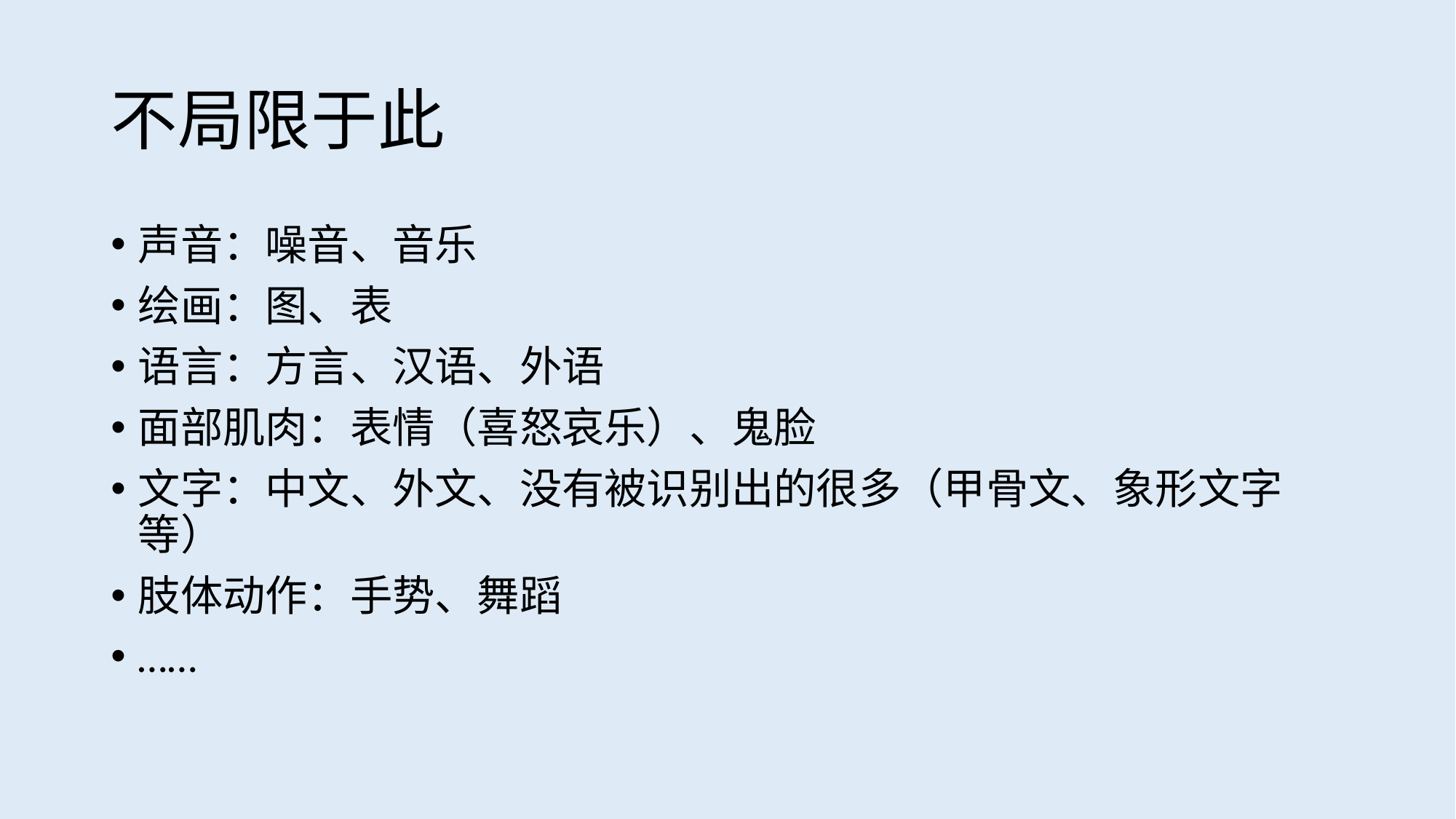

# 不局限于此
声音：噪音、音乐
绘画：图、表
语言：方言、汉语、外语
面部肌肉：表情（喜怒哀乐）、鬼脸
文字：中文、外文、没有被识别出的很多（甲骨文、象形文字等）
肢体动作：手势、舞蹈
……